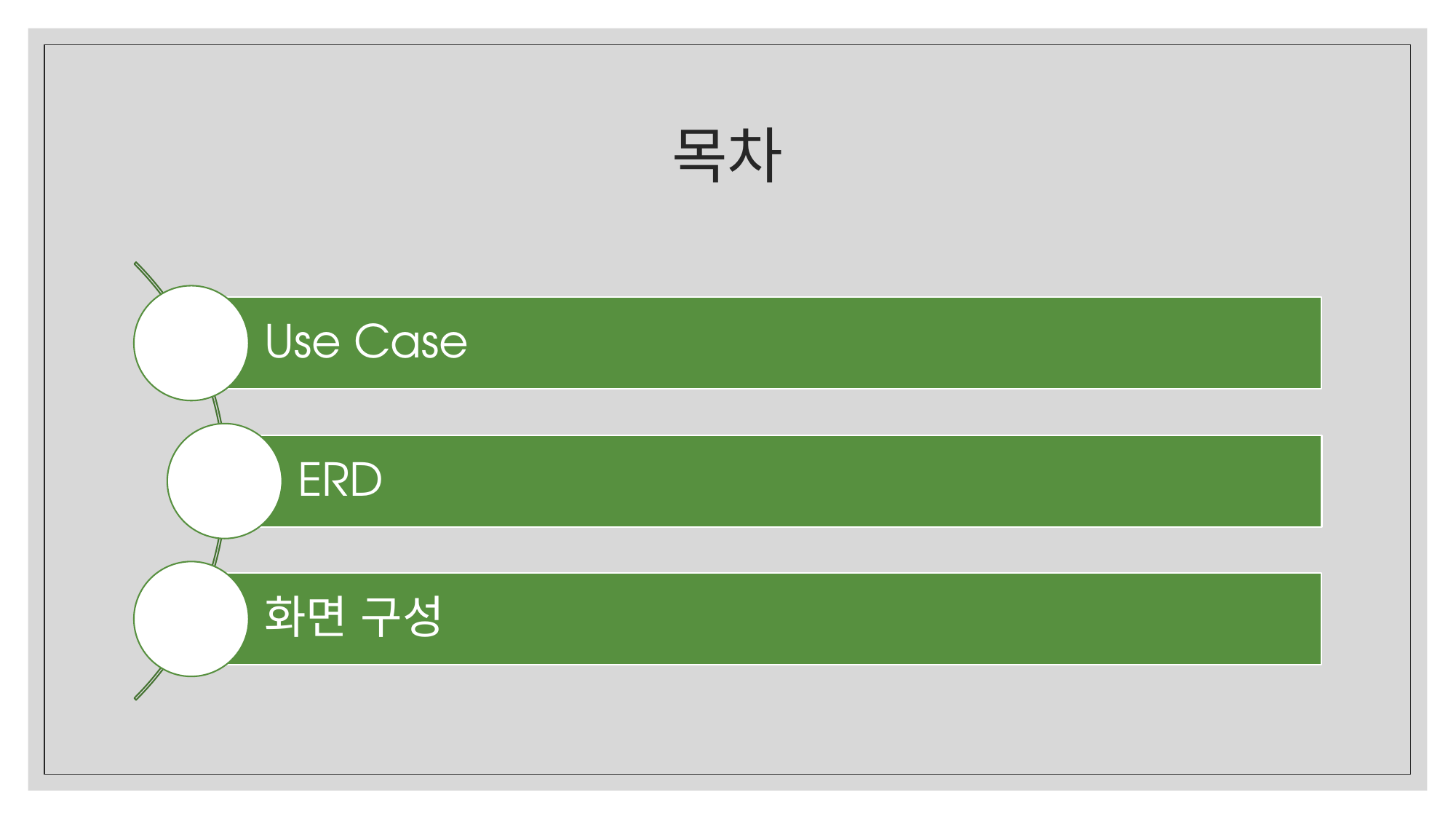

# 목차
Use Case
ERD
화면 구성